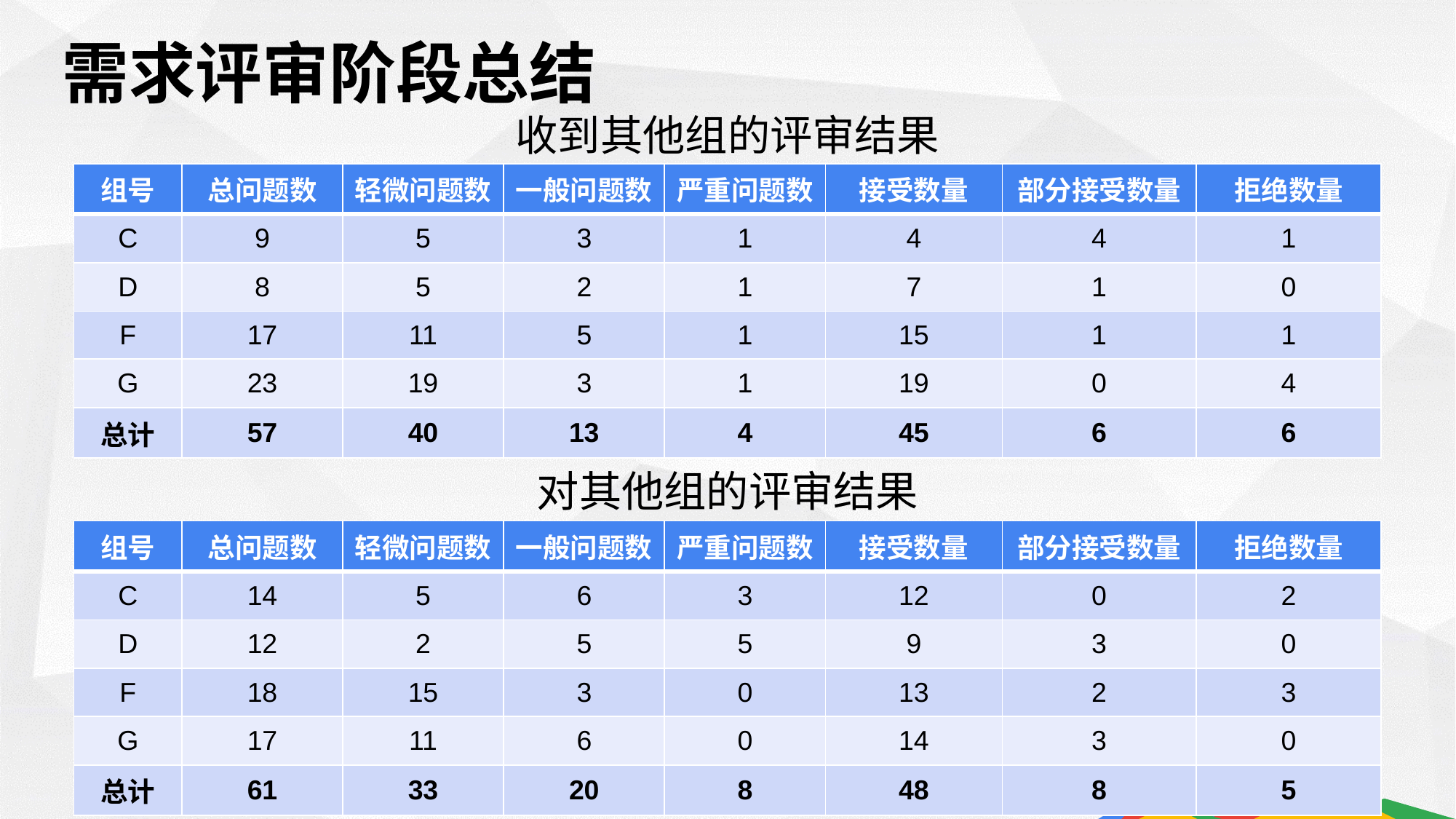

需求评审阶段总结
收到其他组的评审结果

| 组号 | 总问题数 | 轻微问题数 | 一般问题数 | 严重问题数 | 接受数量 | 部分接受数量 | 拒绝数量 |
| --- | --- | --- | --- | --- | --- | --- | --- |
| C | 9 | 5 | 3 | 1 | 4 | 4 | 1 |
| D | 8 | 5 | 2 | 1 | 7 | 1 | 0 |
| F | 17 | 11 | 5 | 1 | 15 | 1 | 1 |
| G | 23 | 19 | 3 | 1 | 19 | 0 | 4 |
| 总计 | 57 | 40 | 13 | 4 | 45 | 6 | 6 |
对其他组的评审结果

| 组号 | 总问题数 | 轻微问题数 | 一般问题数 | 严重问题数 | 接受数量 | 部分接受数量 | 拒绝数量 |
| --- | --- | --- | --- | --- | --- | --- | --- |
| C | 14 | 5 | 6 | 3 | 12 | 0 | 2 |
| D | 12 | 2 | 5 | 5 | 9 | 3 | 0 |
| F | 18 | 15 | 3 | 0 | 13 | 2 | 3 |
| G | 17 | 11 | 6 | 0 | 14 | 3 | 0 |
| 总计 | 61 | 33 | 20 | 8 | 48 | 8 | 5 |